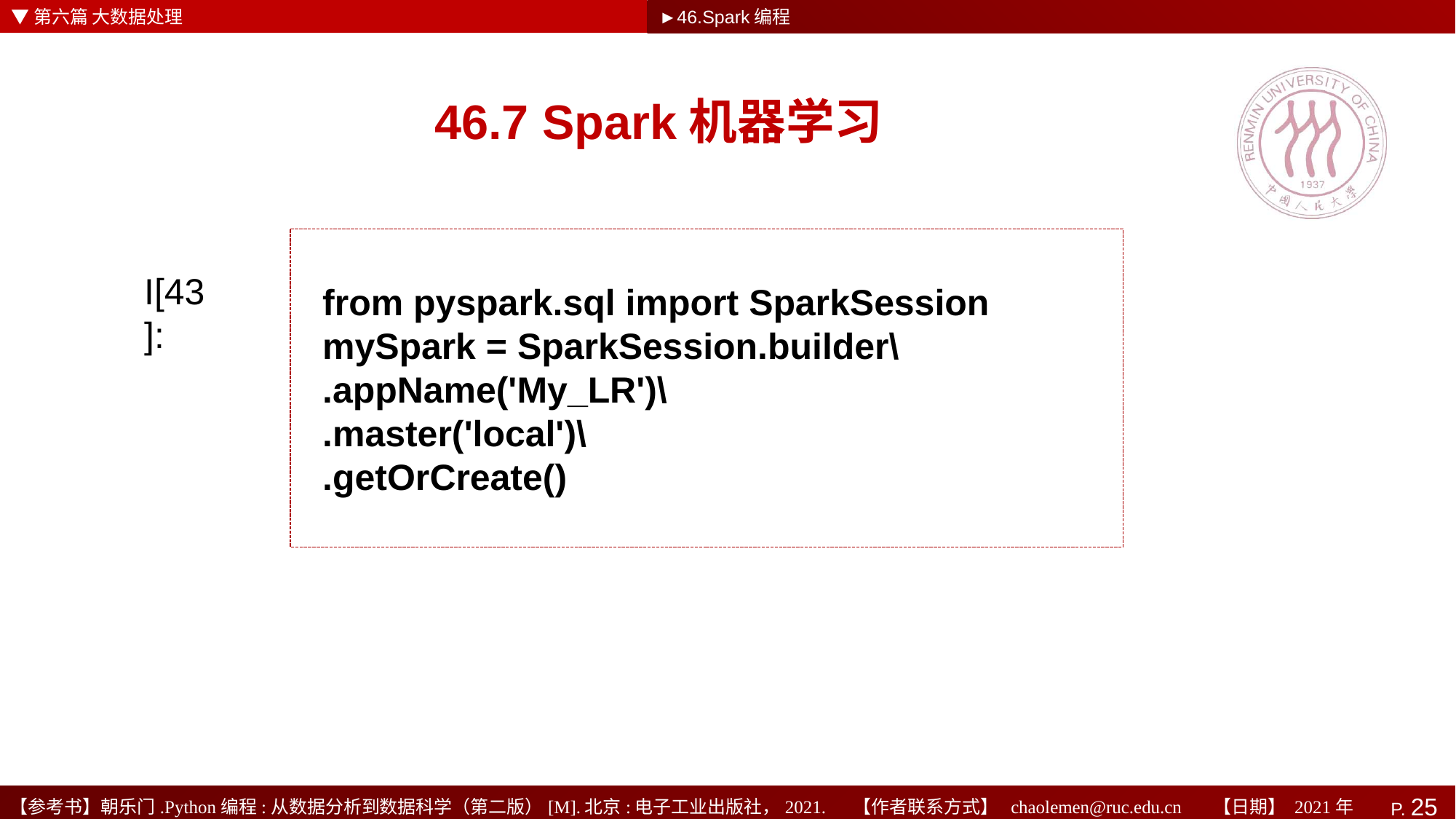

▼第六篇 大数据处理
►46.Spark编程
# 46.7 Spark机器学习
from pyspark.sql import SparkSession
mySpark = SparkSession.builder\
.appName('My_LR')\
.master('local')\
.getOrCreate()
I[43]: